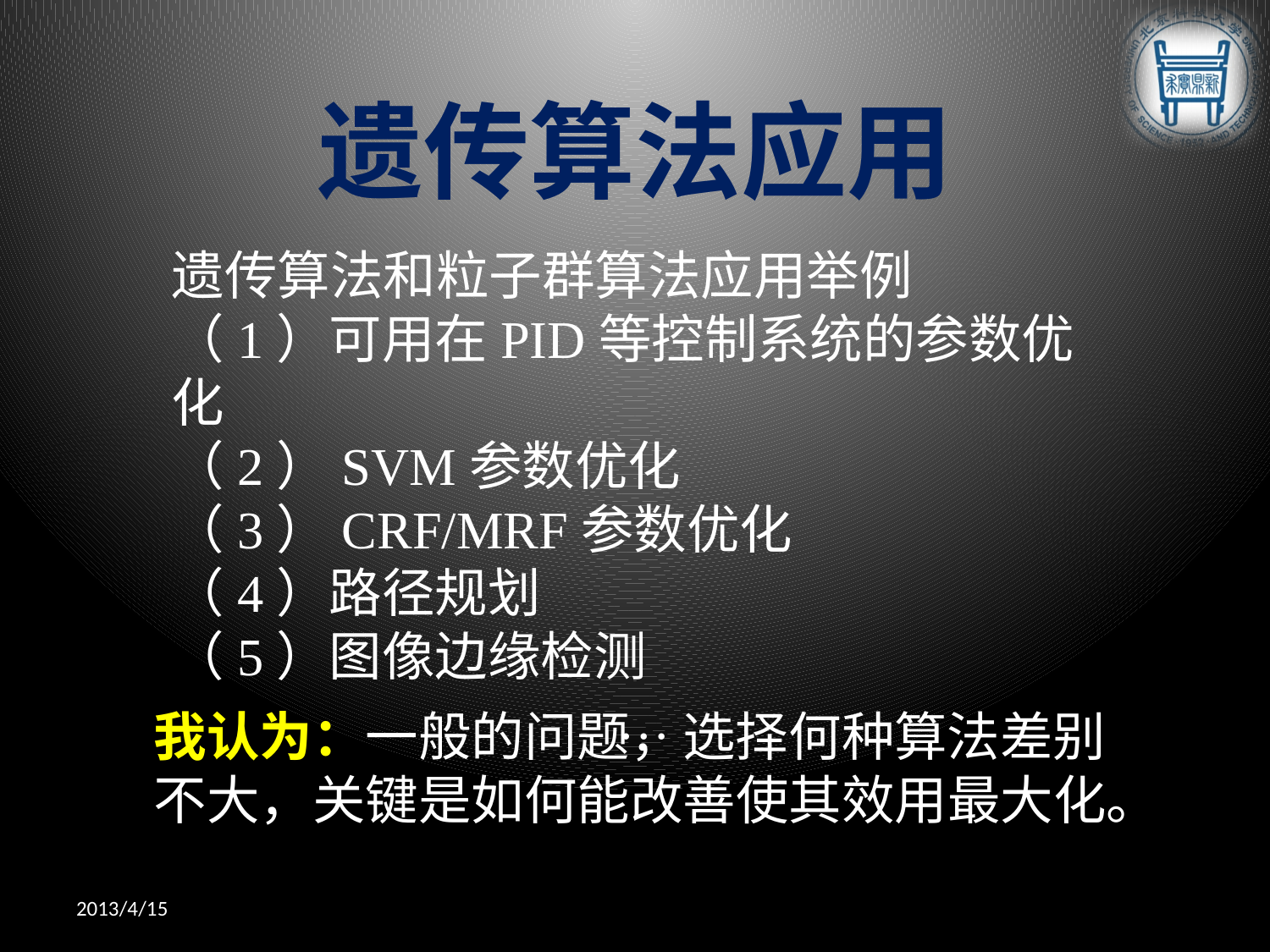

# 遗传算法应用
遗传算法和粒子群算法应用举例
（1）可用在PID等控制系统的参数优化
（2）SVM参数优化
（3）CRF/MRF参数优化
（4）路径规划
（5）图像边缘检测
 …
我认为：一般的问题，选择何种算法差别
不大，关键是如何能改善使其效用最大化。
2013/4/15